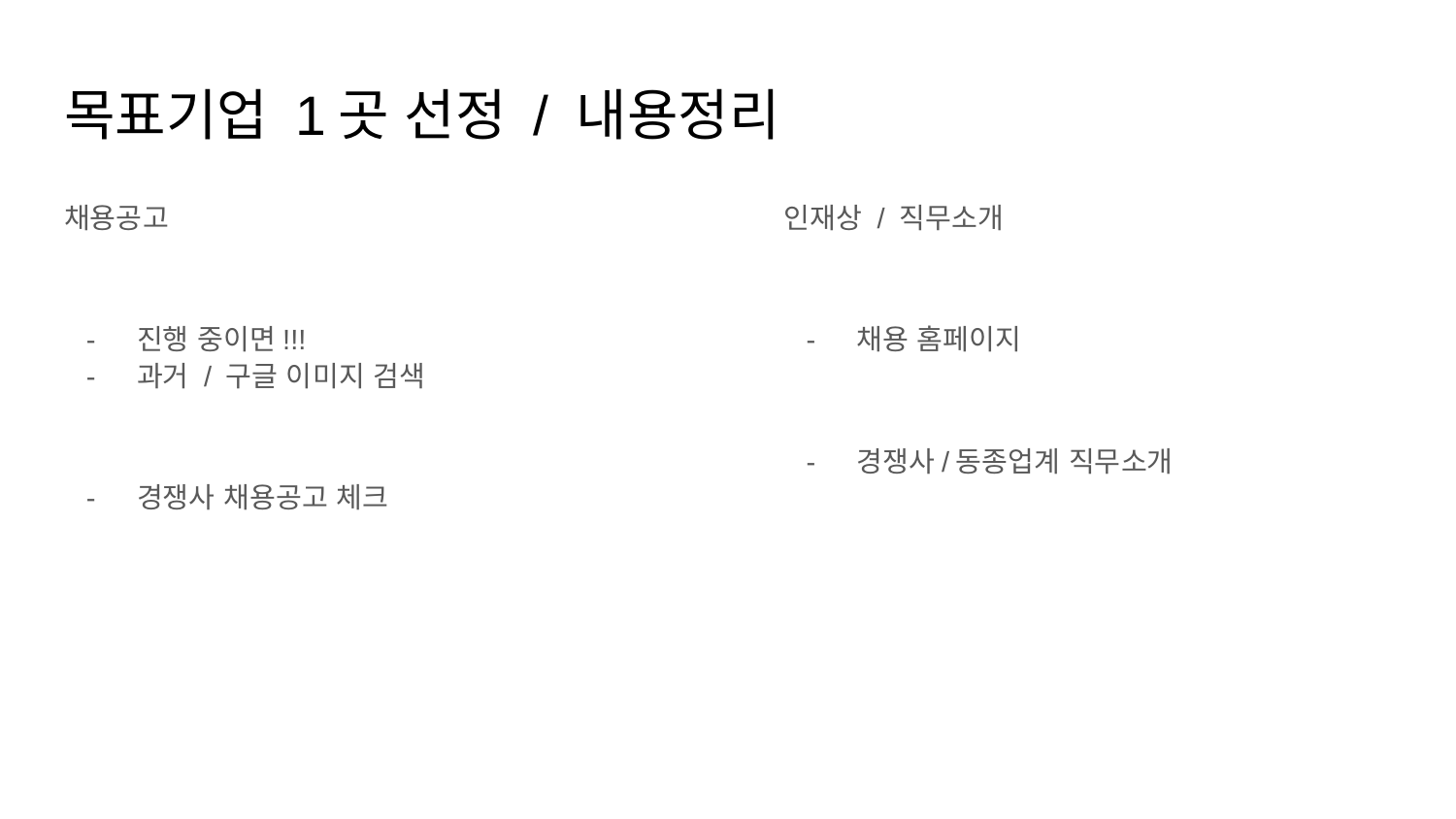

# 목표기업 1곳 선정 / 내용정리
채용공고

진행 중이면!!!
과거 / 구글 이미지 검색

경쟁사 채용공고 체크

인재상 / 직무소개

채용 홈페이지

경쟁사/동종업계 직무소개